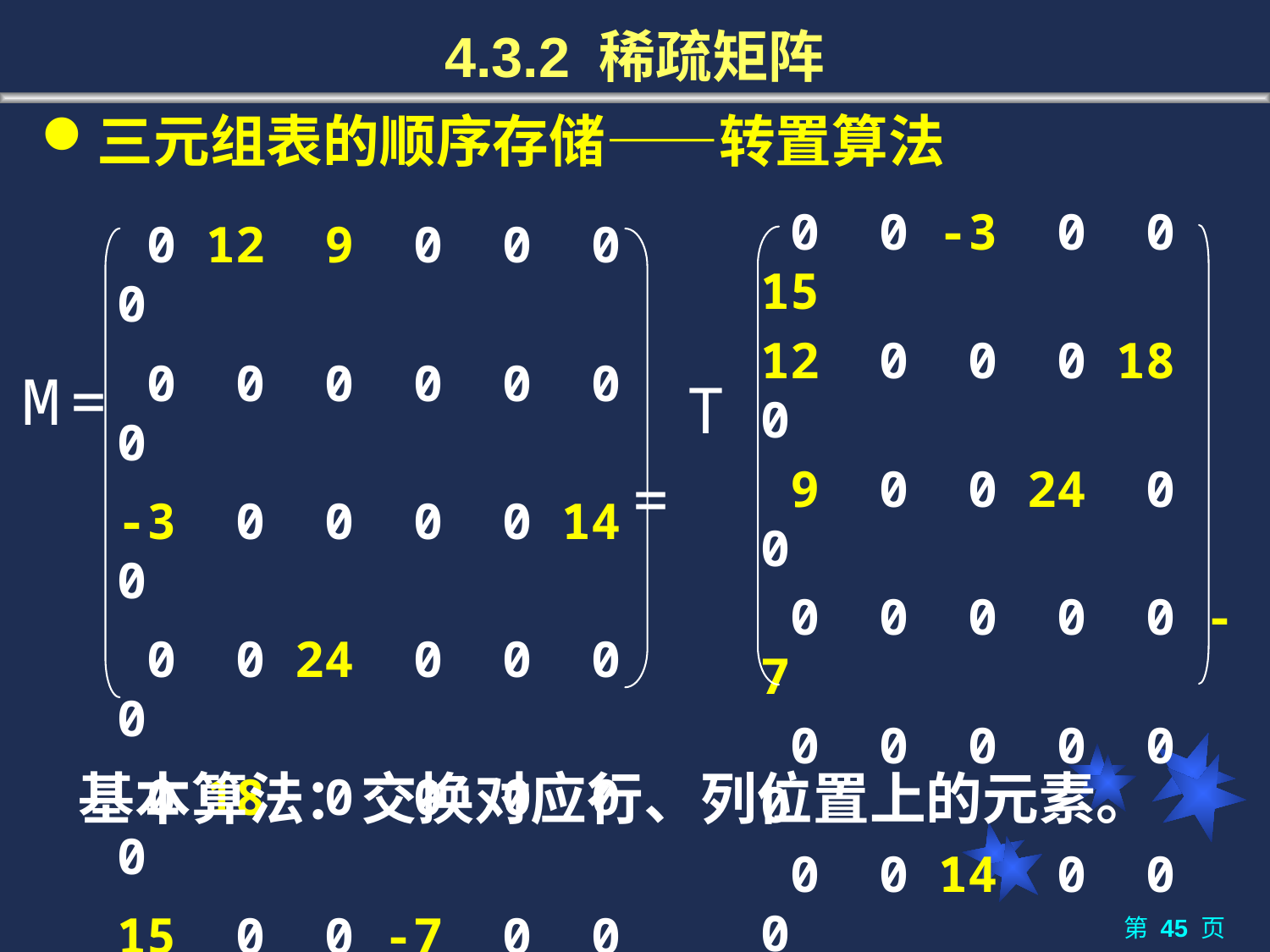

# 4.3.2 稀疏矩阵
三元组表的顺序存储——转置算法
 0  0 -3  0  0 15
12  0  0  0 18  0
 9  0  0 24  0  0
 0  0  0  0  0 -7
 0  0  0  0  0  0
 0  0 14  0  0  0
 0  0  0  0  0  0

  T =
 0 12  9  0  0  0  0
 0  0  0  0  0  0  0
-3  0  0  0  0 14  0
 0  0 24  0  0  0  0
 0 18  0  0  0  0  0
15  0  0 -7  0  0  0

M =
基本算法：交换对应行、列位置上的元素。
第 45 页